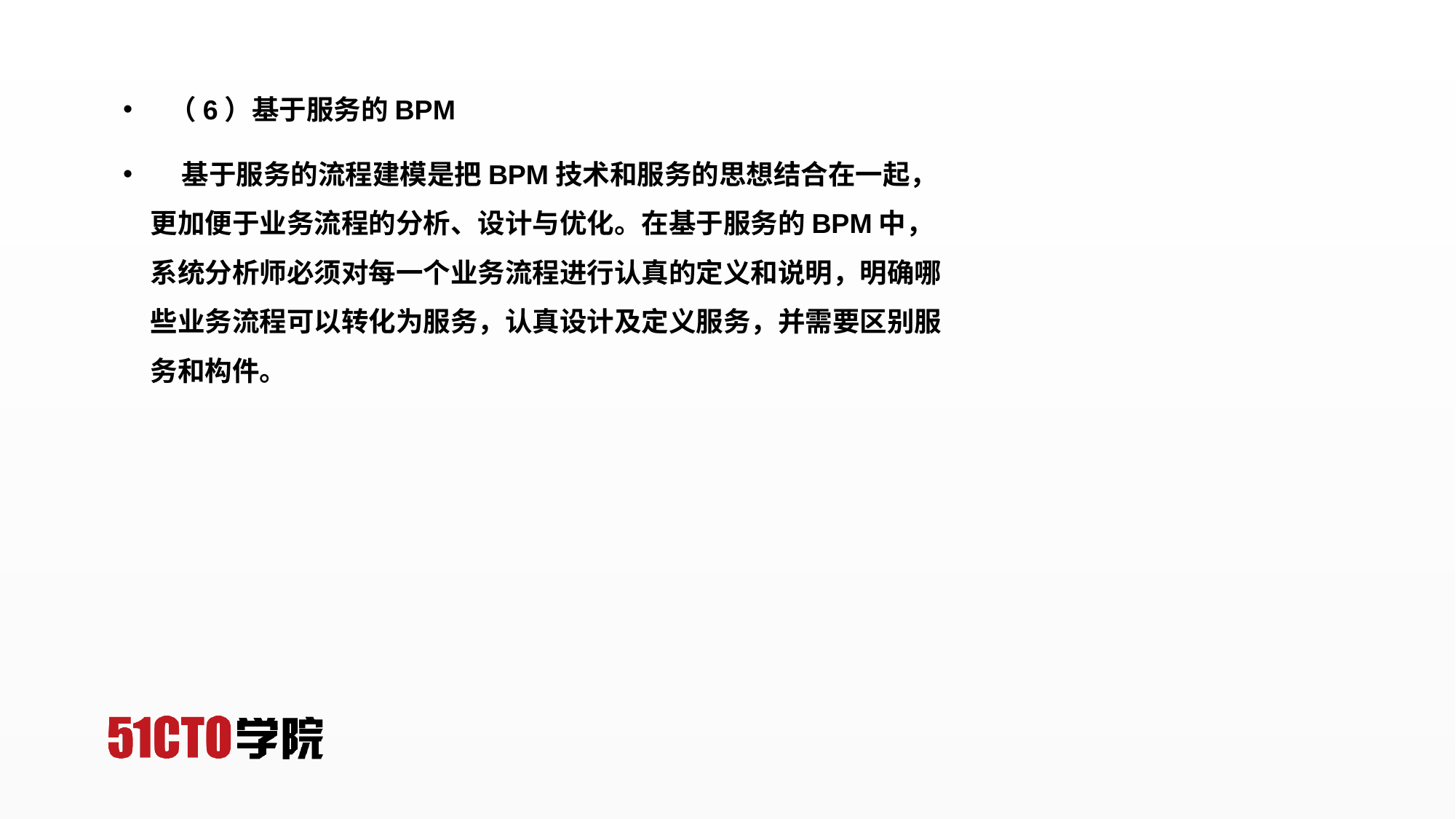

（6）基于服务的BPM
    基于服务的流程建模是把BPM技术和服务的思想结合在一起，更加便于业务流程的分析、设计与优化。在基于服务的BPM中，系统分析师必须对每一个业务流程进行认真的定义和说明，明确哪些业务流程可以转化为服务，认真设计及定义服务，并需要区别服务和构件。